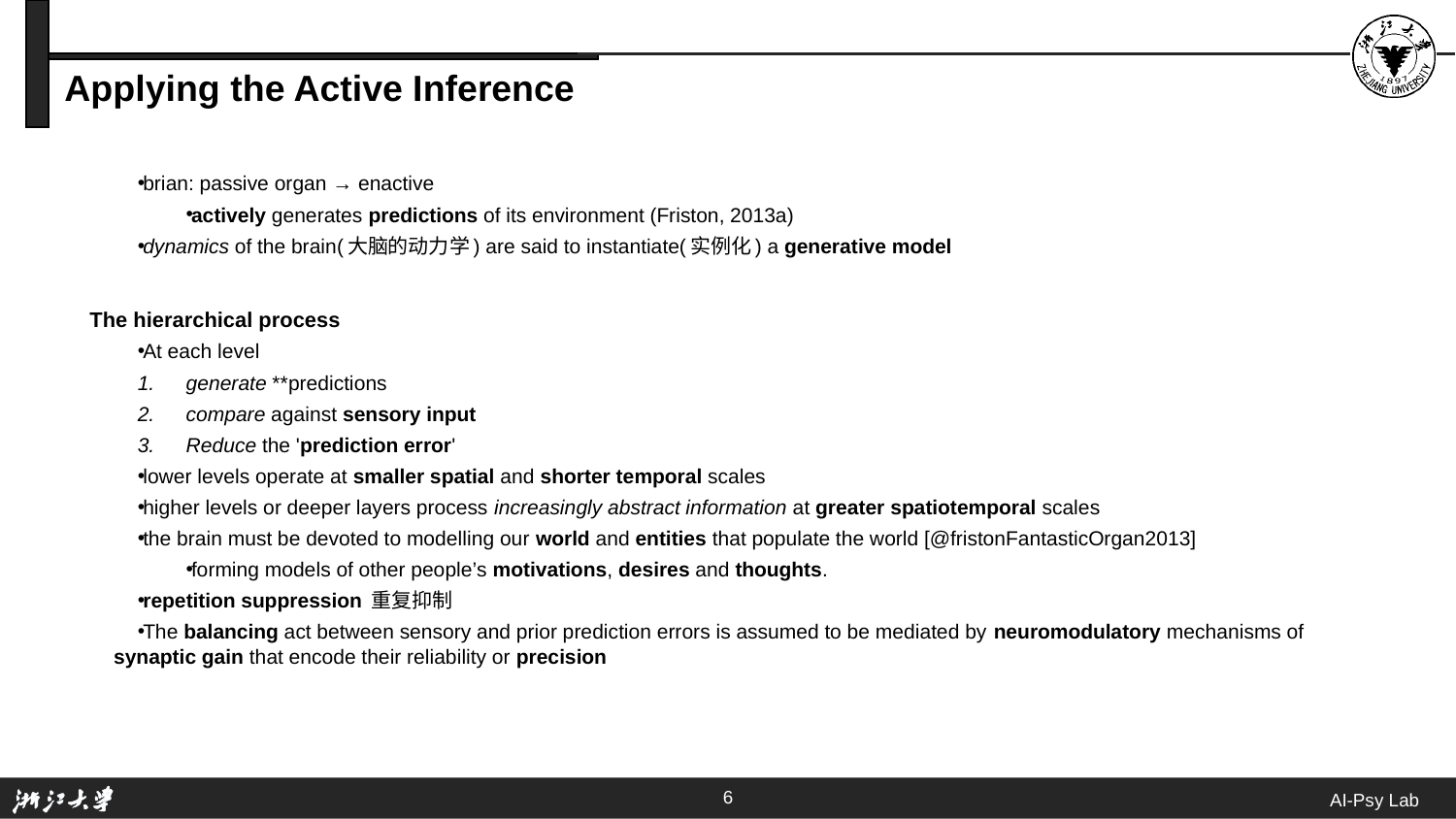

# Applying the Active Inference
brian: passive organ → enactive
actively generates predictions of its environment (Friston, 2013a)
dynamics of the brain(大脑的动力学) are said to instantiate(实例化) a generative model
The hierarchical process
At each level
generate **predictions
compare against sensory input
Reduce the 'prediction error'
lower levels operate at smaller spatial and shorter temporal scales
higher levels or deeper layers process increasingly abstract information at greater spatiotemporal scales
the brain must be devoted to modelling our world and entities that populate the world [@fristonFantasticOrgan2013]
forming models of other people’s motivations, desires and thoughts.
repetition suppression 重复抑制
The balancing act between sensory and prior prediction errors is assumed to be mediated by neuromodulatory mechanisms of synaptic gain that encode their reliability or precision
6